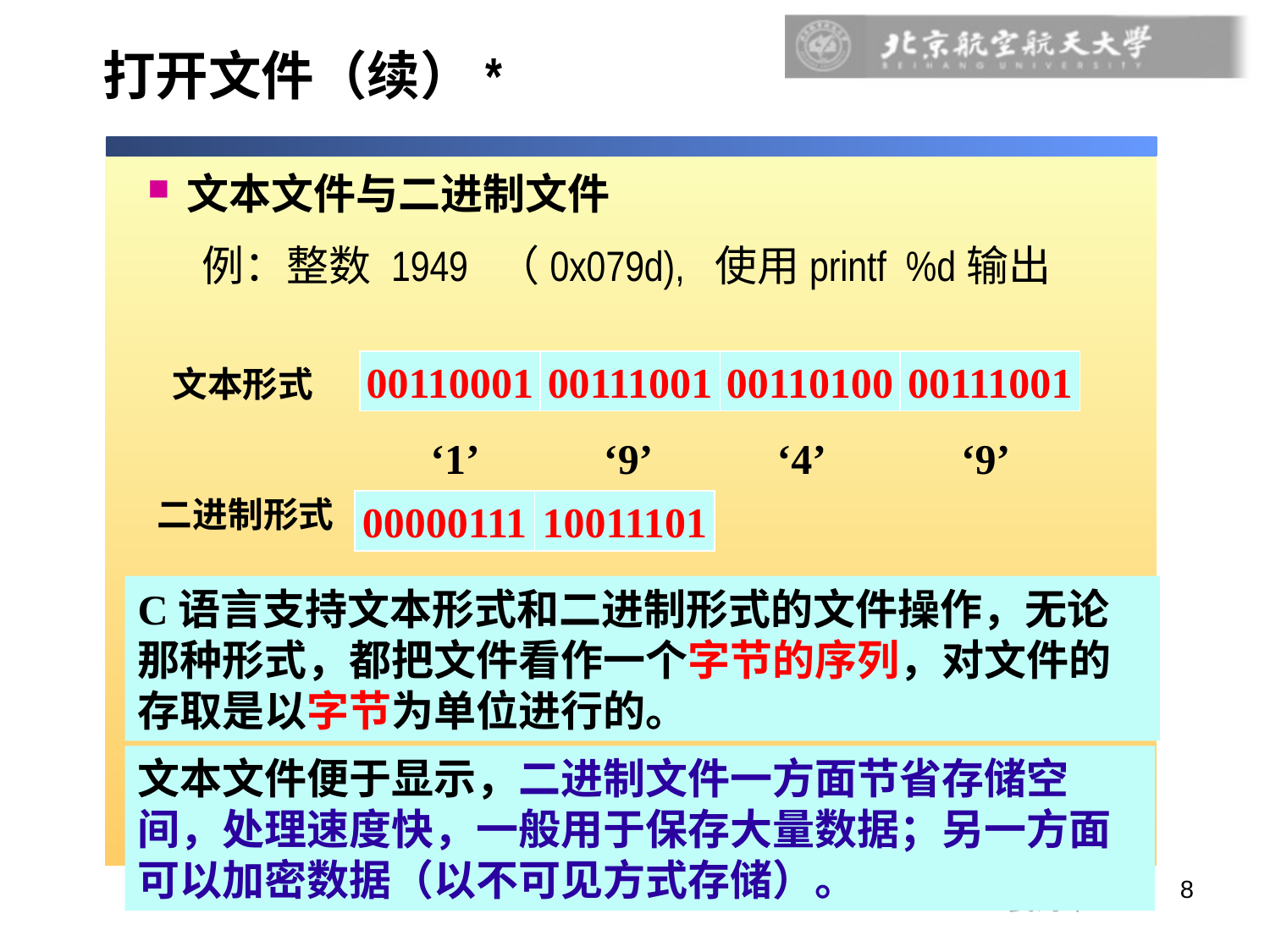

# 打开文件（续）*
文本文件与二进制文件
例：整数 1949	（0x079d),  使用printf  %d输出
00110001
00111001
00110100
00111001
文本形式
     ‘1’            ‘9’            ‘4’             ‘9’
二进制形式
00000111
10011101
C语言支持文本形式和二进制形式的文件操作，无论那种形式，都把文件看作一个字节的序列，对文件的存取是以字节为单位进行的。
文本文件便于显示，二进制文件一方面节省存储空间，处理速度快，一般用于保存大量数据；另一方面可以加密数据（以不可见方式存储）。
高级程序设计
8